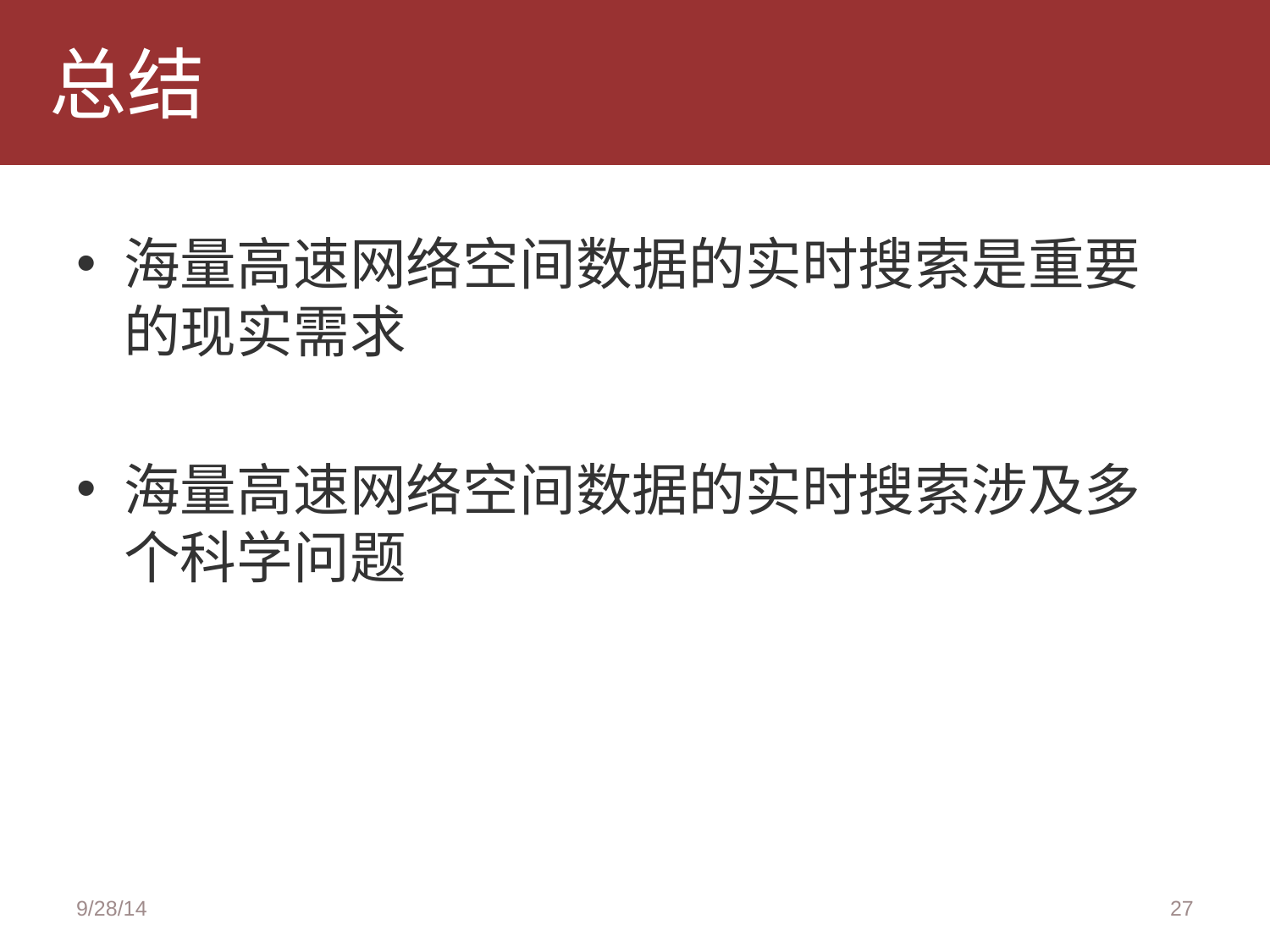

# 总结
海量高速网络空间数据的实时搜索是重要的现实需求

海量高速网络空间数据的实时搜索涉及多个科学问题
9/28/14
27